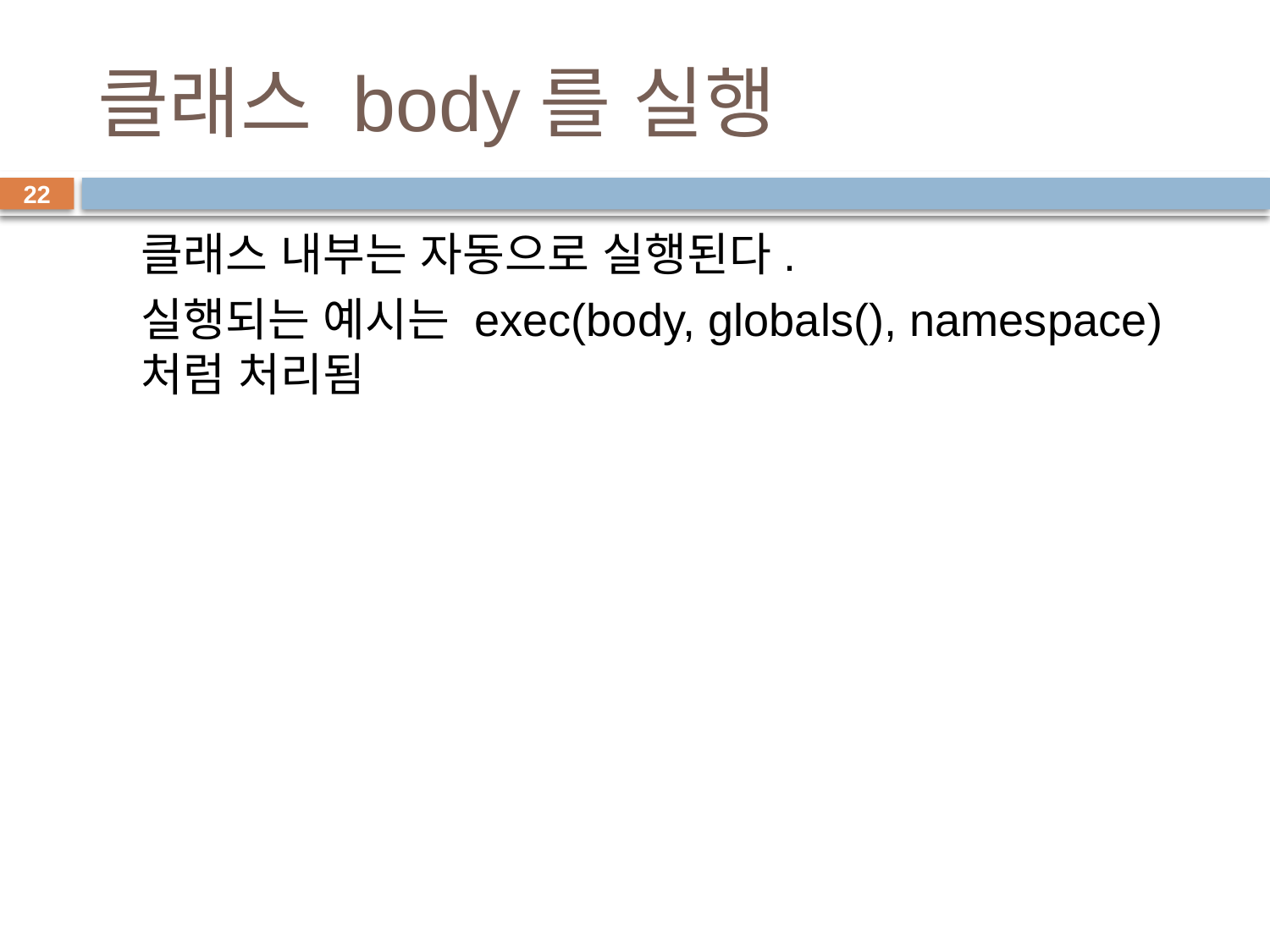

# 클래스 body를 실행
22
클래스 내부는 자동으로 실행된다.
실행되는 예시는 exec(body, globals(), namespace) 처럼 처리됨